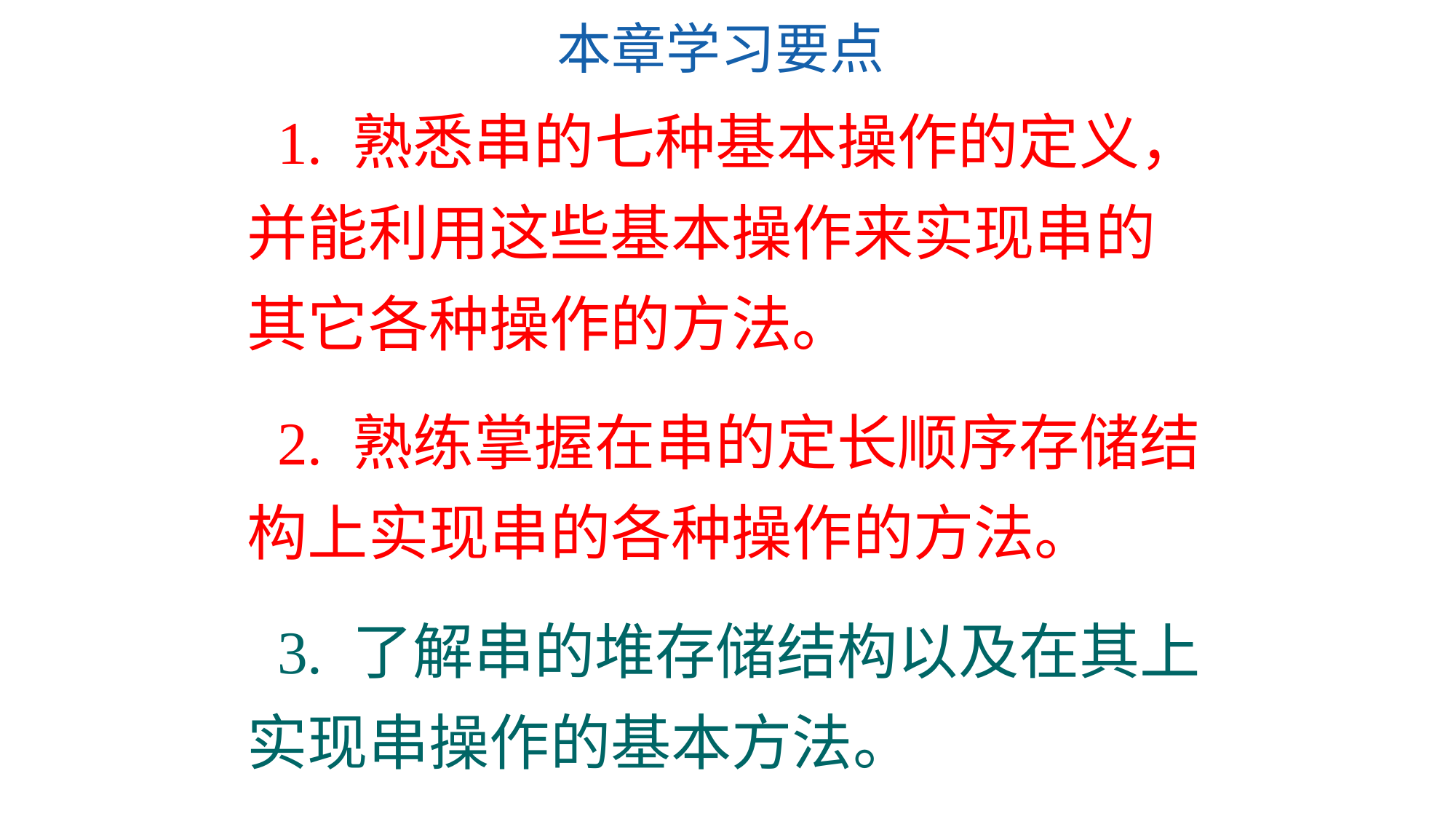

本章学习要点
  1. 熟悉串的七种基本操作的定义，并能利用这些基本操作来实现串的其它各种操作的方法。
  2. 熟练掌握在串的定长顺序存储结构上实现串的各种操作的方法。
  3. 了解串的堆存储结构以及在其上实现串操作的基本方法。